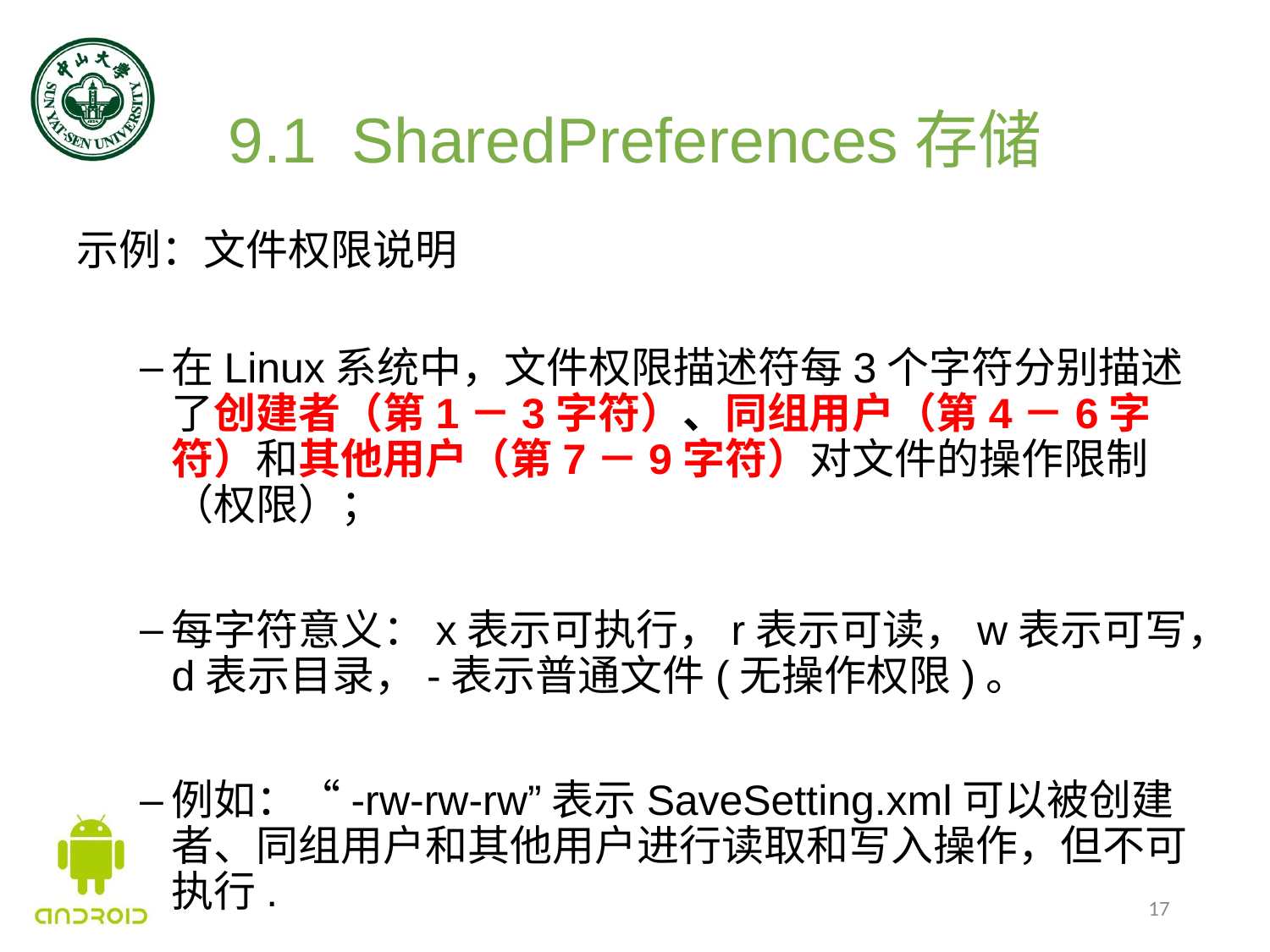

# 9.1  SharedPreferences存储
示例：文件权限说明

在Linux系统中，文件权限描述符每3个字符分别描述了创建者（第1－3字符）、同组用户（第4－6字符）和其他用户（第7－9字符）对文件的操作限制（权限）；

每字符意义：x表示可执行，r表示可读，w表示可写，d表示目录，-表示普通文件(无操作权限)。

例如：“-rw-rw-rw”表示SaveSetting.xml可以被创建者、同组用户和其他用户进行读取和写入操作，但不可执行.
17